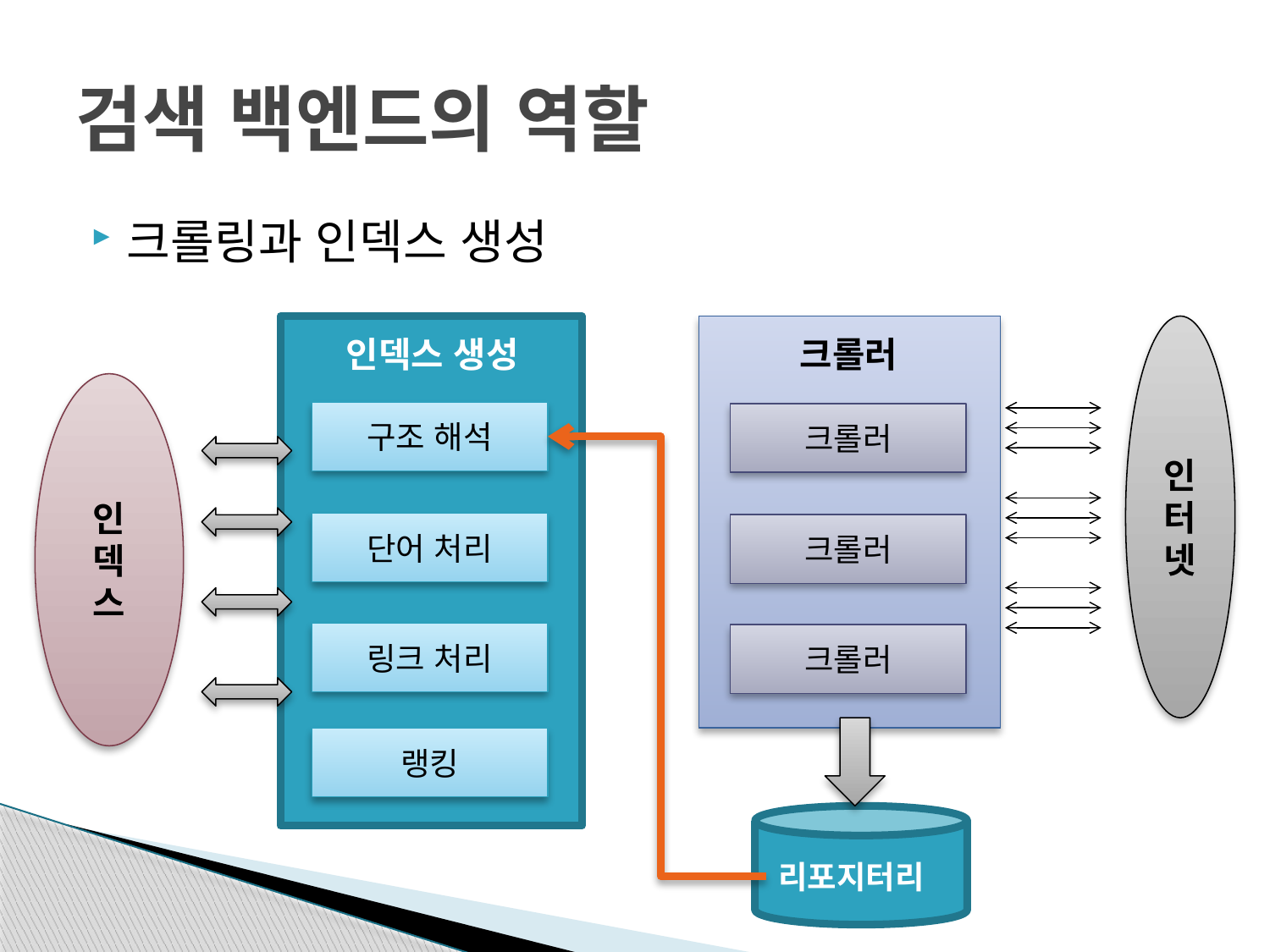

# 검색 백엔드의 역할
크롤링과 인덱스 생성

인터넷

인덱스 생성
크롤러
인
덱
스
구조 해석
크롤러

단어 처리
크롤러

링크 처리
크롤러

랭킹

리포지터리